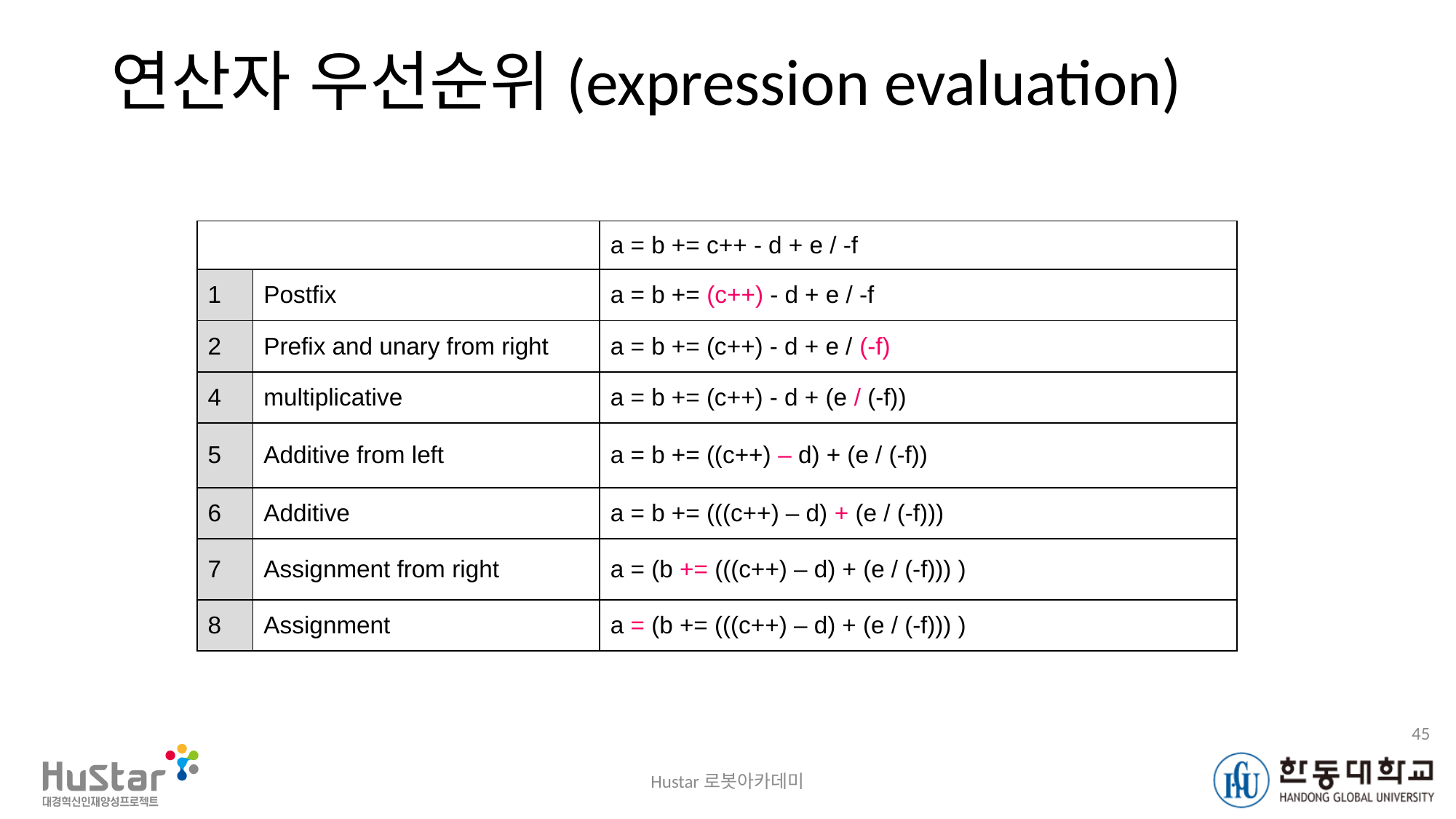

# 연산자 우선순위(expression evaluation)

|  |  | a = b += c++ - d + e / -f |
| --- | --- | --- |
| 1 | Postfix | a = b += (c++) - d + e / -f |
| 2 | Prefix and unary from right | a = b += (c++) - d + e / (-f) |
| 4 | multiplicative | a = b += (c++) - d + (e / (-f)) |
| 5 | Additive from left | a = b += ((c++) – d) + (e / (-f)) |
| 6 | Additive | a = b += (((c++) – d) + (e / (-f))) |
| 7 | Assignment from right | a = (b += (((c++) – d) + (e / (-f))) ) |
| 8 | Assignment | a = (b += (((c++) – d) + (e / (-f))) ) |
45
Hustar로봇아카데미